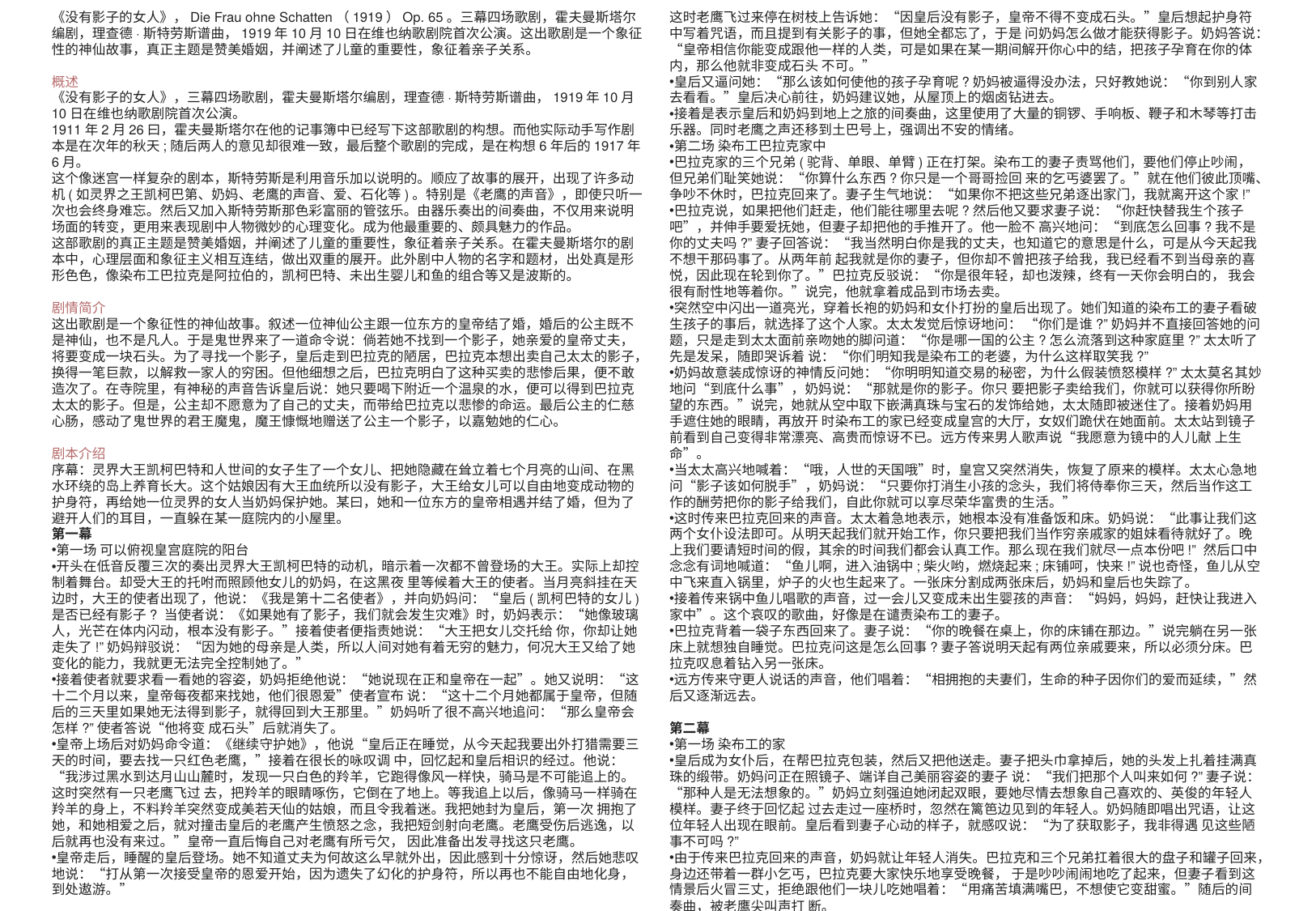

《没有影子的女人》，Die Frau ohne Schatten（1919）Op. 65。三幕四场歌剧，霍夫曼斯塔尔编剧，理查德·斯特劳斯谱曲，1919年10月10日在维也纳歌剧院首次公演。这出歌剧是一个象征性的神仙故事，真正主题是赞美婚姻，并阐述了儿童的重要性，象征着亲子关系。

概述
《没有影子的女人》，三幕四场歌剧，霍夫曼斯塔尔编剧，理查德·斯特劳斯谱曲，1919年10月10日在维也纳歌剧院首次公演。
1911年2月26曰，霍夫曼斯塔尔在他的记事簿中已经写下这部歌剧的构想。而他实际动手写作剧本是在次年的秋天;随后两人的意见却很难一致，最后整个歌剧的完成，是在构想6年后的1917年6月。
这个像迷宫一样复杂的剧本，斯特劳斯是利用音乐加以说明的。顺应了故事的展开，出现了许多动机(如灵界之王凯柯巴第、奶妈、老鹰的声音、爱、石化等)。特别是《老鹰的声音》，即使只听一次也会终身难忘。然后又加入斯特劳斯那色彩富丽的管弦乐。由器乐奏出的间奏曲，不仅用来说明场面的转变，更用来表现剧中人物微妙的心理变化。成为他最重要的、颇具魅力的作品。
这部歌剧的真正主题是赞美婚姻，并阐述了儿童的重要性，象征着亲子关系。在霍夫曼斯塔尔的剧本中，心理层面和象征主义相互连结，做出双重的展开。此外剧中人物的名字和题材，出处真是形形色色，像染布工巴拉克是阿拉伯的，凯柯巴特、未出生婴儿和鱼的组合等又是波斯的。

剧情简介
这出歌剧是一个象征性的神仙故事。叙述一位神仙公主跟一位东方的皇帝结了婚，婚后的公主既不是神仙，也不是凡人。于是鬼世界来了一道命令说：倘若她不找到一个影子，她亲爱的皇帝丈夫，将要变成一块石头。为了寻找一个影子，皇后走到巴拉克的陋居，巴拉克本想出卖自己太太的影子，换得一笔巨款，以解救一家人的穷困。但他细想之后，巴拉克明白了这种买卖的悲惨后果，便不敢造次了。在寺院里，有神秘的声音告诉皇后说：她只要喝下附近一个温泉的水，便可以得到巴拉克太太的影子。但是，公主却不愿意为了自己的丈夫，而带给巴拉克以悲惨的命运。最后公主的仁慈心肠，感动了鬼世界的君王魔鬼，魔王慷慨地赠送了公主一个影子，以嘉勉她的仁心。

剧本介绍
序幕：灵界大王凯柯巴特和人世间的女子生了一个女儿、把她隐藏在耸立着七个月亮的山间、在黑水环绕的岛上养育长大。这个姑娘因有大王血统所以没有影子，大王给女儿可以自由地变成动物的护身符，再给她一位灵界的女人当奶妈保护她。某曰，她和一位东方的皇帝相遇并结了婚，但为了避开人们的耳目，一直躲在某一庭院内的小屋里。
第一幕
第一场 可以俯视皇宫庭院的阳台
开头在低音反覆三次的奏出灵界大王凯柯巴特的动机，暗示着一次都不曾登场的大王。实际上却控制着舞台。却受大王的托咐而照顾他女儿的奶妈，在这黑夜 里等候着大王的使者。当月亮斜挂在天边时，大王的使者出现了，他说：《我是第十二名使者》，并向奶妈问：“皇后(凯柯巴特的女儿)是否已经有影子? 当使者说：《如果她有了影子，我们就会发生灾难》时，奶妈表示：“她像玻璃人，光芒在体内闪动，根本没有影子。”接着使者便指责她说：“大王把女儿交托给 你，你却让她走失了!”奶妈辩驳说：“因为她的母亲是人类，所以人间对她有着无穷的魅力，何况大王又给了她变化的能力，我就更无法完全控制她了。”
接着使者就要求看一看她的容姿，奶妈拒绝他说：“她说现在正和皇帝在一起”。她又说明：“这十二个月以来，皇帝每夜都来找她，他们很恩爱”使者宣布 说：“这十二个月她都属于皇帝，但随后的三天里如果她无法得到影子，就得回到大王那里。”奶妈听了很不高兴地追问：“那么皇帝会怎样?”使者答说“他将变 成石头”后就消失了。
皇帝上场后对奶妈命令道：《继续守护她》，他说“皇后正在睡觉，从今天起我要出外打猎需要三天的时间，要去找一只红色老鹰，”接着在很长的咏叹调 中，回忆起和皇后相识的经过。他说：“我涉过黑水到达月山山麓时，发现一只白色的羚羊，它跑得像风一样快，骑马是不可能追上的。这时突然有一只老鹰飞过 去，把羚羊的眼睛啄伤，它倒在了地上。等我追上以后，像骑马一样骑在羚羊的身上，不料羚羊突然变成美若天仙的姑娘，而且令我着迷。我把她封为皇后，第一次 拥抱了她，和她相爱之后，就对撞击皇后的老鹰产生愤怒之念，我把短剑射向老鹰。老鹰受伤后逃逸，以后就再也没有来过。”皇帝一直后悔自己对老鹰有所亏欠， 因此准备出发寻找这只老鹰。
皇帝走后，睡醒的皇后登场。她不知道丈夫为何故这么早就外出，因此感到十分惊讶，然后她悲叹地说：“打从第一次接受皇帝的恩爱开始，因为遗失了幻化的护身符，所以再也不能自由地化身，到处遨游。”
这时老鹰飞过来停在树枝上告诉她：“因皇后没有影子，皇帝不得不变成石头。”皇后想起护身符中写着咒语，而且提到有关影子的事，但她全都忘了，于是 问奶妈怎么做才能获得影子。奶妈答说：“皇帝相信你能变成跟他一样的人类，可是如果在某一期间解开你心中的结，把孩子孕育在你的体内，那么他就非变成石头 不可。”
皇后又逼问她：“那么该如何使他的孩子孕育呢?奶妈被逼得没办法，只好教她说：“你到别人家去看看。”皇后决心前往，奶妈建议她，从屋顶上的烟卤钻进去。
接着是表示皇后和奶妈到地上之旅的间奏曲，这里使用了大量的铜锣、手响板、鞭子和木琴等打击乐器。同时老鹰之声还移到土巴号上，强调出不安的情绪。
第二场 染布工巴拉克家中
巴拉克家的三个兄弟(驼背、单眼、单臂)正在打架。染布工的妻子责骂他们，要他们停止吵闹，但兄弟们耻笑她说：“你算什么东西?你只是一个哥哥捡回 来的乞丐婆罢了。”就在他们彼此顶嘴、争吵不休时，巴拉克回来了。妻子生气地说：“如果你不把这些兄弟逐出家门，我就离开这个家!”
巴拉克说，如果把他们赶走，他们能往哪里去呢?然后他又要求妻子说：“你赶快替我生个孩子吧”，并伸手要爱抚她，但妻子却把他的手推开了。他一脸不 高兴地问：“到底怎么回事?我不是你的丈夫吗?”妻子回答说：“我当然明白你是我的丈夫，也知道它的意思是什么，可是从今天起我不想干那码事了。从两年前 起我就是你的妻子，但你却不曾把孩子给我，我已经看不到当母亲的喜悦，因此现在轮到你了。”巴拉克反驳说：“你是很年轻，却也泼辣，终有一天你会明白的， 我会很有耐性地等着你。”说完，他就拿着成品到市场去卖。
突然空中闪出一道亮光，穿着长袍的奶妈和女仆打扮的皇后出现了。她们知道的染布工的妻子看破生孩子的事后，就选择了这个人家。太太发觉后惊讶地问： “你们是谁?”奶妈并不直接回答她的问题，只是走到太太面前亲吻她的脚问道：“你是哪一国的公主?怎么流落到这种家庭里?”太太听了先是发呆，随即哭诉着 说：“你们明知我是染布工的老婆，为什么这样取笑我?”
奶妈故意装成惊讶的神情反问她：“你明明知道交易的秘密，为什么假装愤怒模样?”太太莫名其妙地问“到底什么事”，奶妈说：“那就是你的影子。你只 要把影子卖给我们，你就可以获得你所盼望的东西。”说完，她就从空中取下嵌满真珠与宝石的发饰给她，太太随即被迷住了。接着奶妈用手遮住她的眼睛，再放开 时染布工的家已经变成皇宫的大厅，女奴们跪伏在她面前。太太站到镜子前看到自己变得非常漂亮、高贵而惊讶不已。远方传来男人歌声说“我愿意为镜中的人儿献 上生命”。
当太太高兴地喊着：“哦，人世的天国哦”时，皇宫又突然消失，恢复了原来的模样。太太心急地问“影子该如何脱手”，奶妈说：“只要你打消生小孩的念头，我们将侍奉你三天，然后当作这工作的酬劳把你的影子给我们，自此你就可以享尽荣华富贵的生活。”
这时传来巴拉克回来的声音。太太着急地表示，她根本没有准备饭和床。奶妈说：“此事让我们这两个女仆设法即可。从明天起我们就开始工作，你只要把我们当作穷亲戚家的姐妹看待就好了。晚上我们要请短时间的假，其余的时间我们都会认真工作。那么现在我们就尽一点本份吧!” 然后口中念念有词地喊道：“鱼儿啊，进入油锅中;柴火哟，燃烧起来;床铺呵，快来!”说也奇怪，鱼儿从空中飞来直入锅里，炉子的火也生起来了。一张床分割成两张床后，奶妈和皇后也失踪了。
接着传来锅中鱼儿唱歌的声音，过一会儿又变成未出生婴孩的声音：“妈妈，妈妈，赶快让我进入家中”。这个哀叹的歌曲，好像是在谴责染布工的妻子。
巴拉克背着一袋子东西回来了。妻子说：“你的晚餐在桌上，你的床铺在那边。”说完躺在另一张床上就想独自睡觉。巴拉克问这是怎么回事?妻子答说明天起有两位亲戚要来，所以必须分床。巴拉克叹息着钻入另一张床。
远方传来守更人说话的声音，他们唱着：“相拥抱的夫妻们，生命的种子因你们的爱而延续，”然后又逐渐远去。

第二幕
第一场 染布工的家
皇后成为女仆后，在帮巴拉克包装，然后又把他送走。妻子把头巾拿掉后，她的头发上扎着挂满真珠的缎带。奶妈问正在照镜子、端详自己美丽容姿的妻子 说：“我们把那个人叫来如何?”妻子说：“那种人是无法想象的。”奶妈立刻强迫她闭起双眼，要她尽情去想象自己喜欢的、英俊的年轻人模样。妻子终于回忆起 过去走过一座桥时，忽然在篱笆边见到的年轻人。奶妈随即唱出咒语，让这位年轻人出现在眼前。皇后看到妻子心动的样子，就感叹说：“为了获取影子，我非得遇 见这些陋事不可吗?”
由于传来巴拉克回来的声音，奶妈就让年轻人消失。巴拉克和三个兄弟扛着很大的盘子和罐子回来，身边还带着一群小乞丐，巴拉克要大家快乐地享受晚餐， 于是吵吵闹闹地吃了起来，但妻子看到这情景后火冒三丈，拒绝跟他们一块儿吃她唱着：“用痛苦填满嘴巴，不想使它变甜蜜。”随后的间奏曲，被老鹰尖叫声打 断。